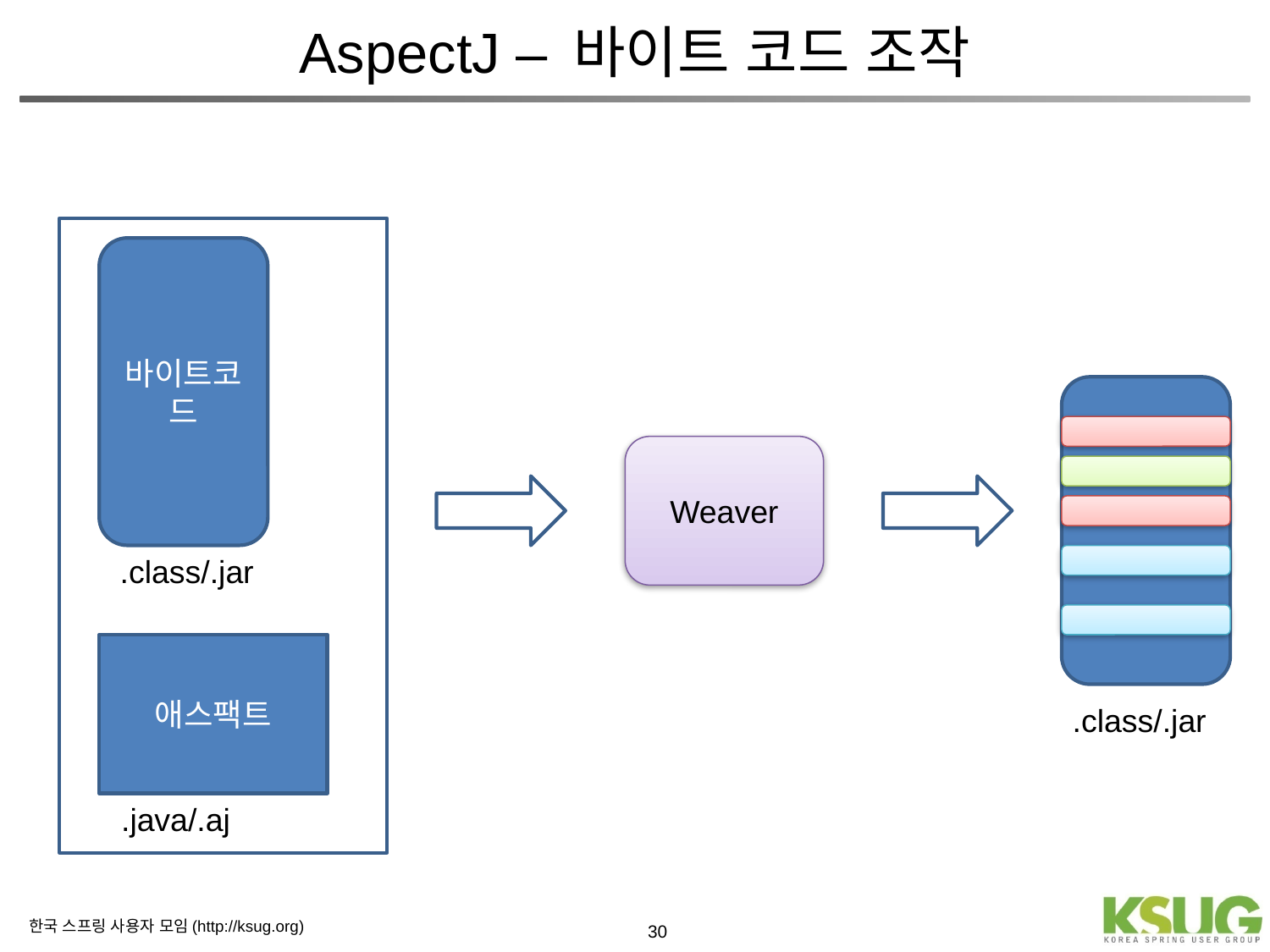

# AspectJ – 바이트 코드 조작

바이트코드

Weaver

.class/.jar
애스팩트
.class/.jar
.java/.aj